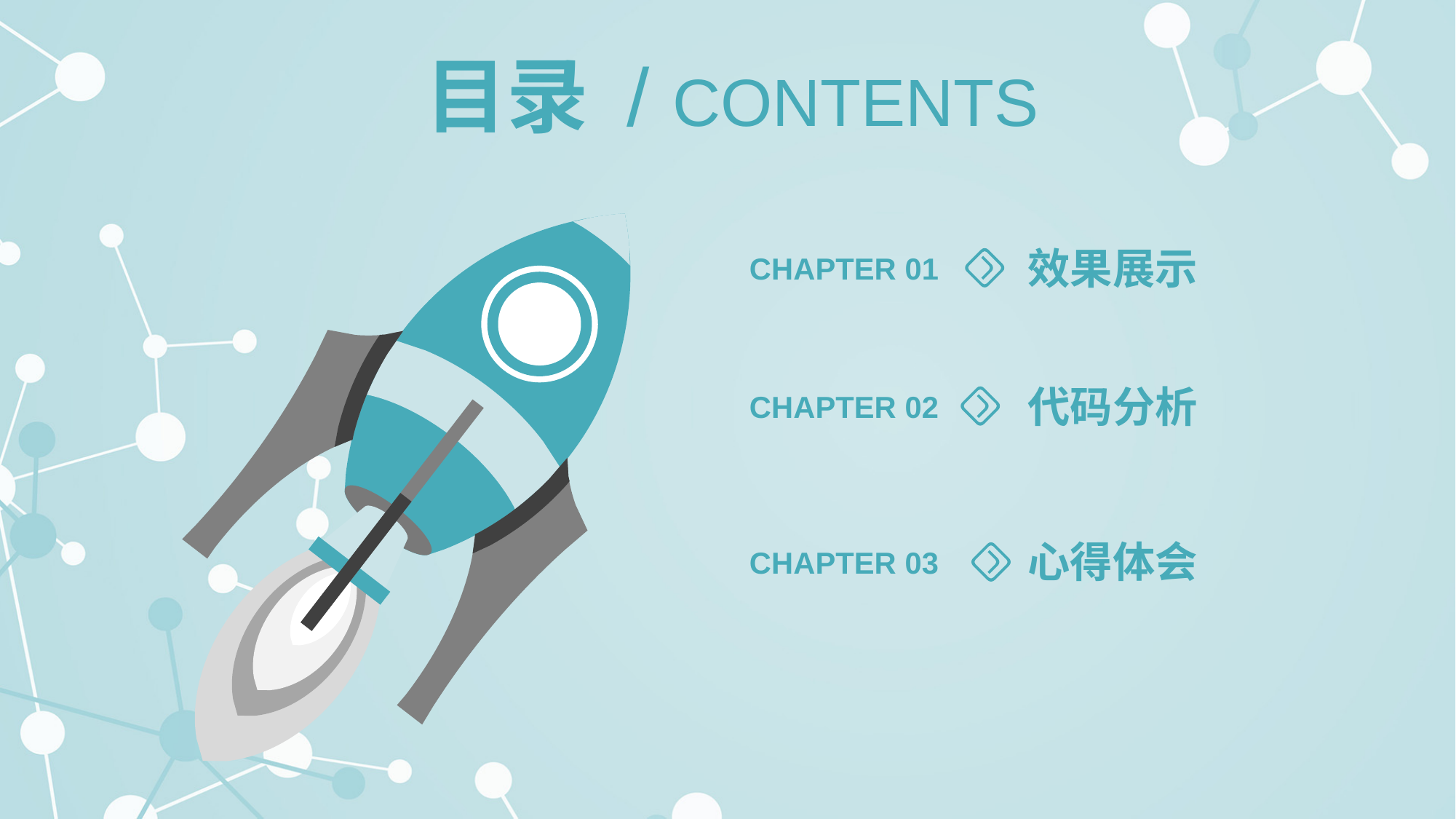

目录 / CONTENTS

效果展示
CHAPTER 01

代码分析
CHAPTER 02

心得体会
CHAPTER 03